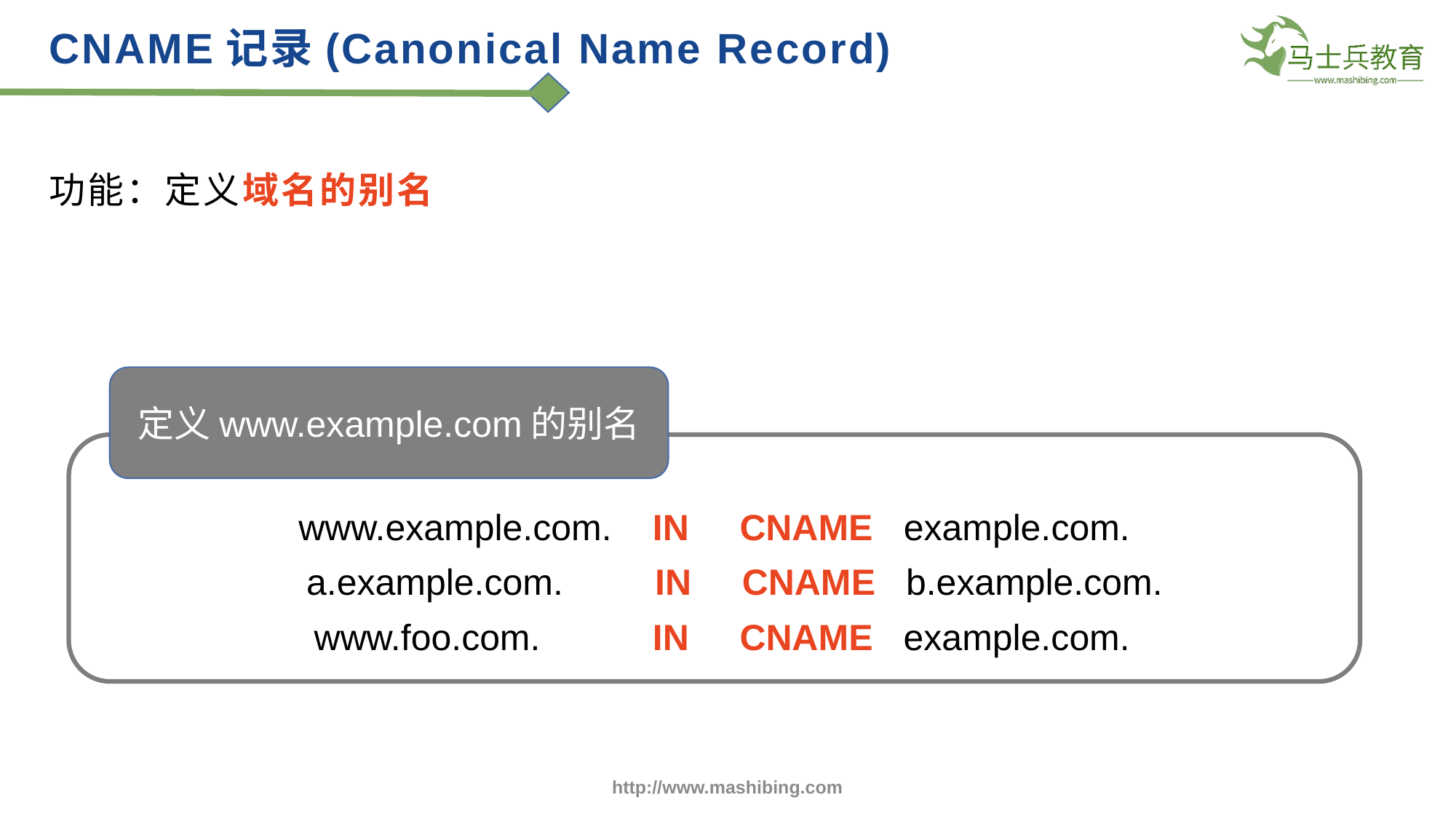

CNAME记录(Canonical Name Record)
功能：定义域名的别名
定义www.example.com的别名

www.example.com.    IN     CNAME   example.com.
    a.example.com.         IN     CNAME   b.example.com.
www.foo.com.           IN     CNAME   example.com.